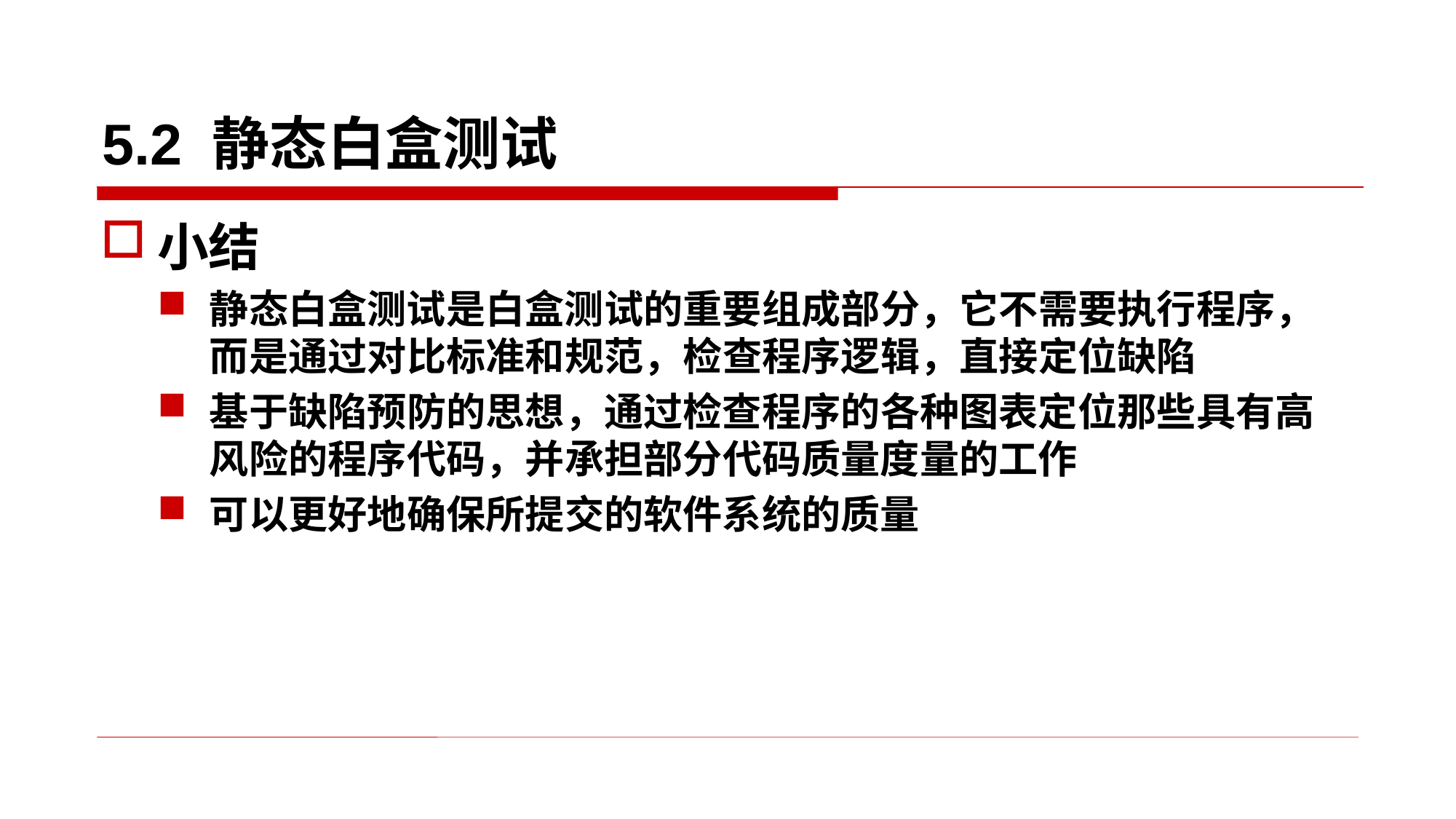

# 5.2 静态白盒测试
小结
静态白盒测试是白盒测试的重要组成部分，它不需要执行程序，而是通过对比标准和规范，检查程序逻辑，直接定位缺陷
基于缺陷预防的思想，通过检查程序的各种图表定位那些具有高风险的程序代码，并承担部分代码质量度量的工作
可以更好地确保所提交的软件系统的质量
37